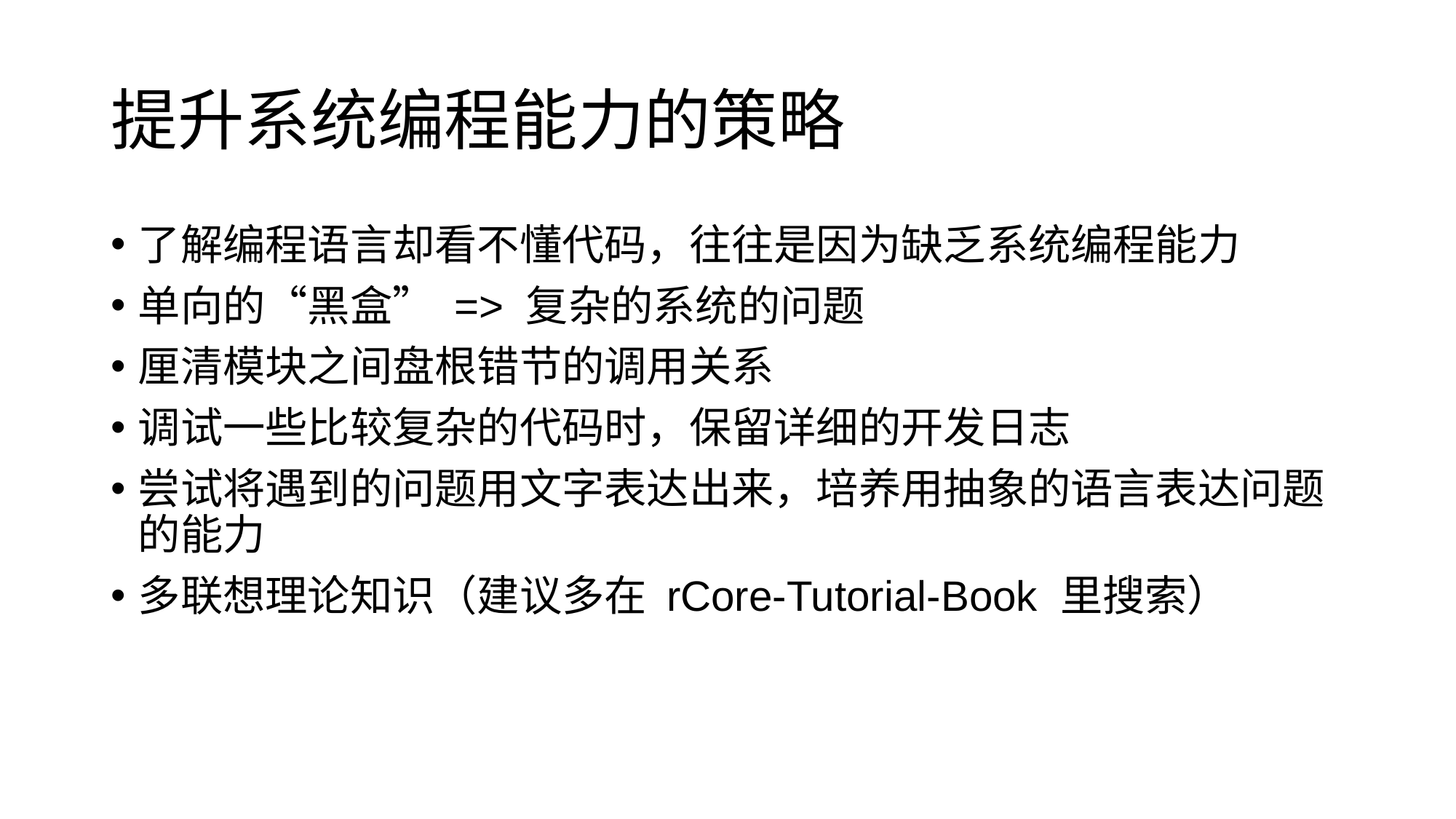

# 提升系统编程能力的策略
了解编程语言却看不懂代码，往往是因为缺乏系统编程能力
单向的“黑盒” => 复杂的系统的问题
厘清模块之间盘根错节的调用关系
调试一些比较复杂的代码时，保留详细的开发日志
尝试将遇到的问题用文字表达出来，培养用抽象的语言表达问题的能力
多联想理论知识（建议多在 rCore-Tutorial-Book 里搜索）